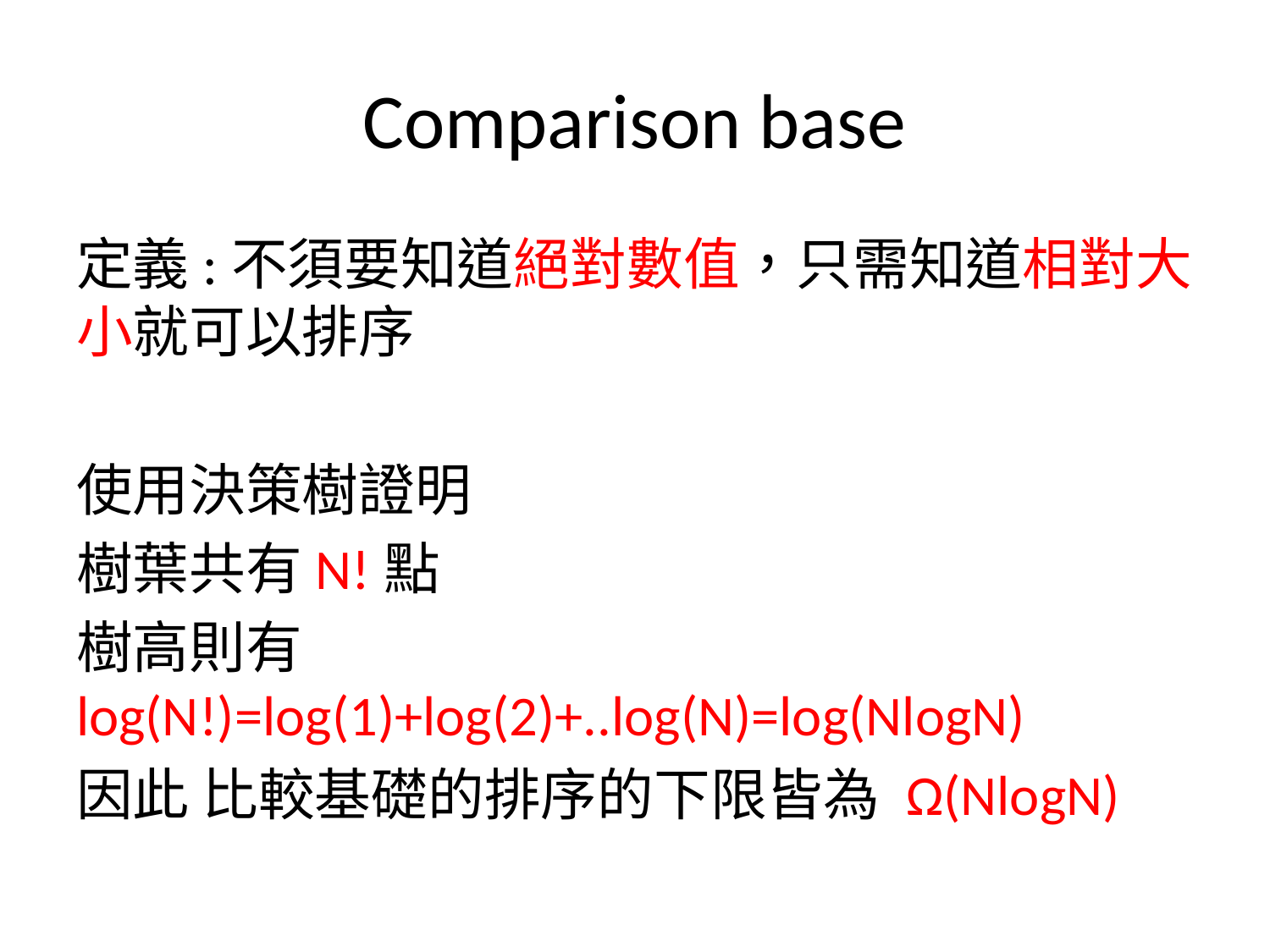

# Comparison base
定義:不須要知道絕對數值，只需知道相對大小就可以排序

使用決策樹證明
樹葉共有N!點
樹高則有log(N!)=log(1)+log(2)+..log(N)=log(NlogN)
因此 比較基礎的排序的下限皆為 Ω(NlogN)